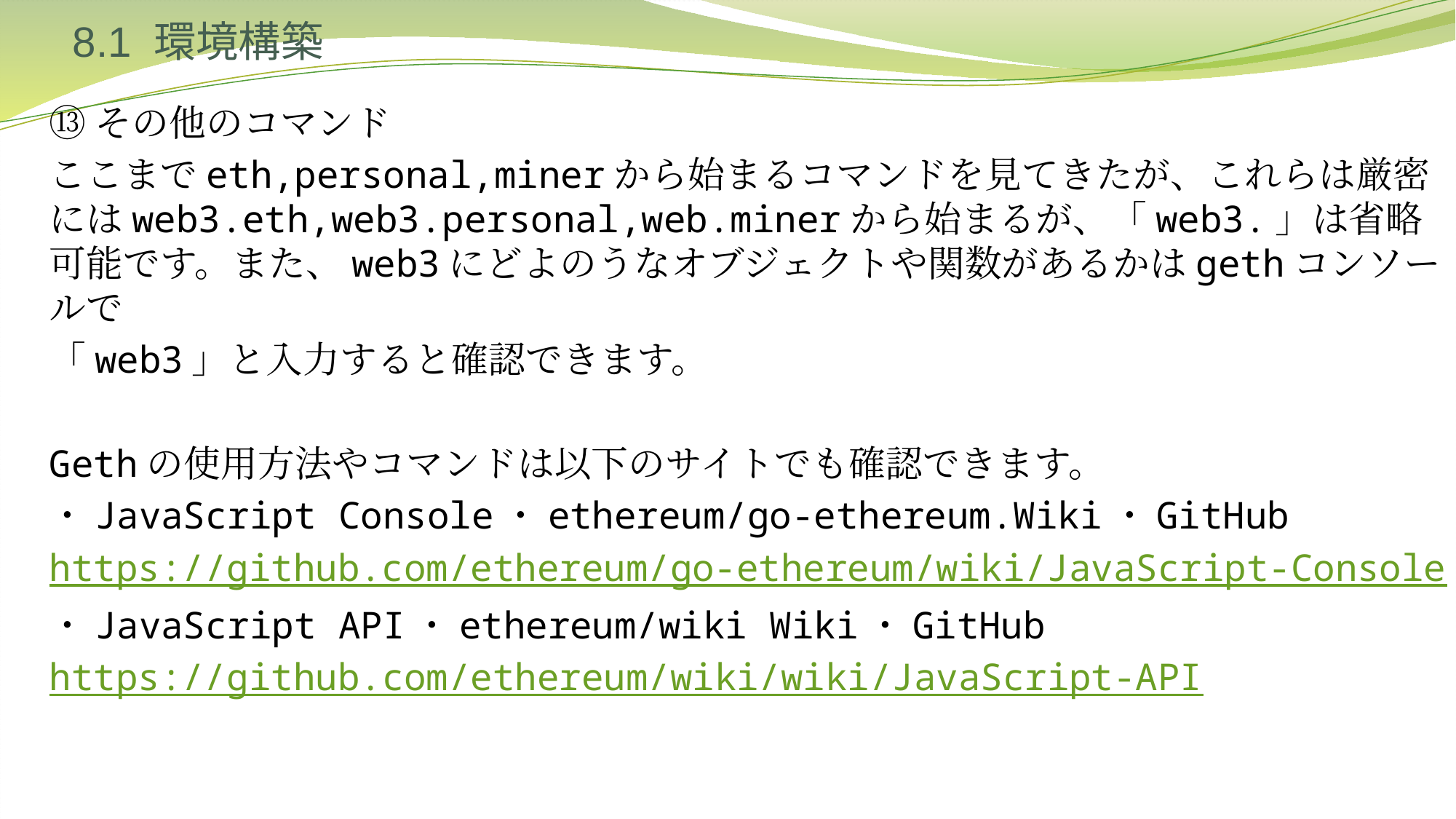

# 8.1 環境構築
⑬その他のコマンド
ここまでeth,personal,minerから始まるコマンドを見てきたが、これらは厳密にはweb3.eth,web3.personal,web.minerから始まるが、「web3.」は省略可能です。また、web3にどよのうなオブジェクトや関数があるかはgethコンソールで
「web3」と入力すると確認できます。

Gethの使用方法やコマンドは以下のサイトでも確認できます。
・JavaScript Console・ethereum/go-ethereum.Wiki・GitHub
https://github.com/ethereum/go-ethereum/wiki/JavaScript-Console
・JavaScript API・ethereum/wiki Wiki・GitHub
https://github.com/ethereum/wiki/wiki/JavaScript-API